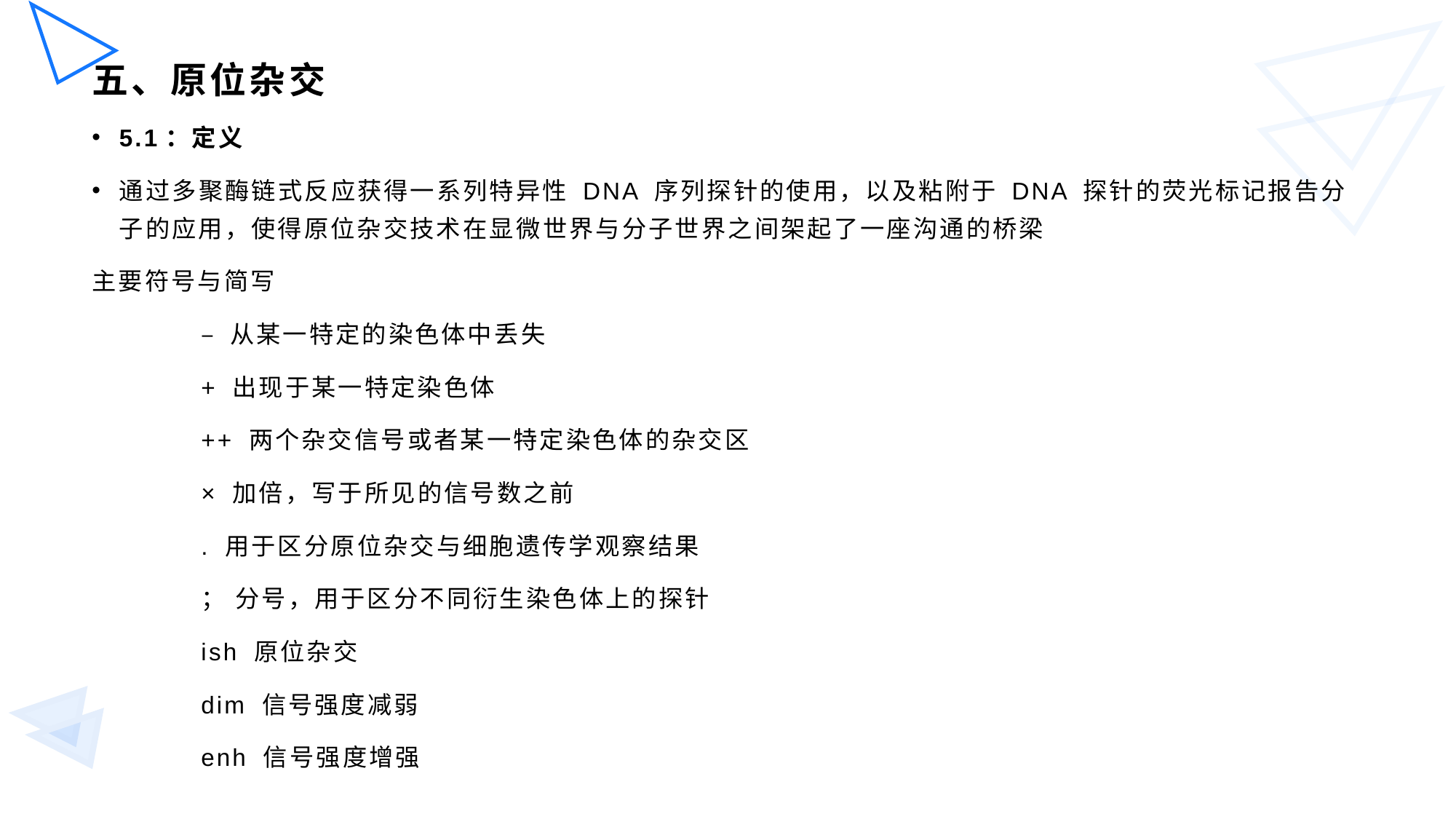

# 五、原位杂交
5.1：定义
通过多聚酶链式反应获得一系列特异性 DNA 序列探针的使用，以及粘附于 DNA 探针的荧光标记报告分子的应用，使得原位杂交技术在显微世界与分子世界之间架起了一座沟通的桥梁
主要符号与简写
	– 从某一特定的染色体中丢失
	+ 出现于某一特定染色体
	++ 两个杂交信号或者某一特定染色体的杂交区
	× 加倍，写于所见的信号数之前
	. 用于区分原位杂交与细胞遗传学观察结果
	； 分号，用于区分不同衍生染色体上的探针
	ish 原位杂交
	dim 信号强度减弱
	enh 信号强度增强